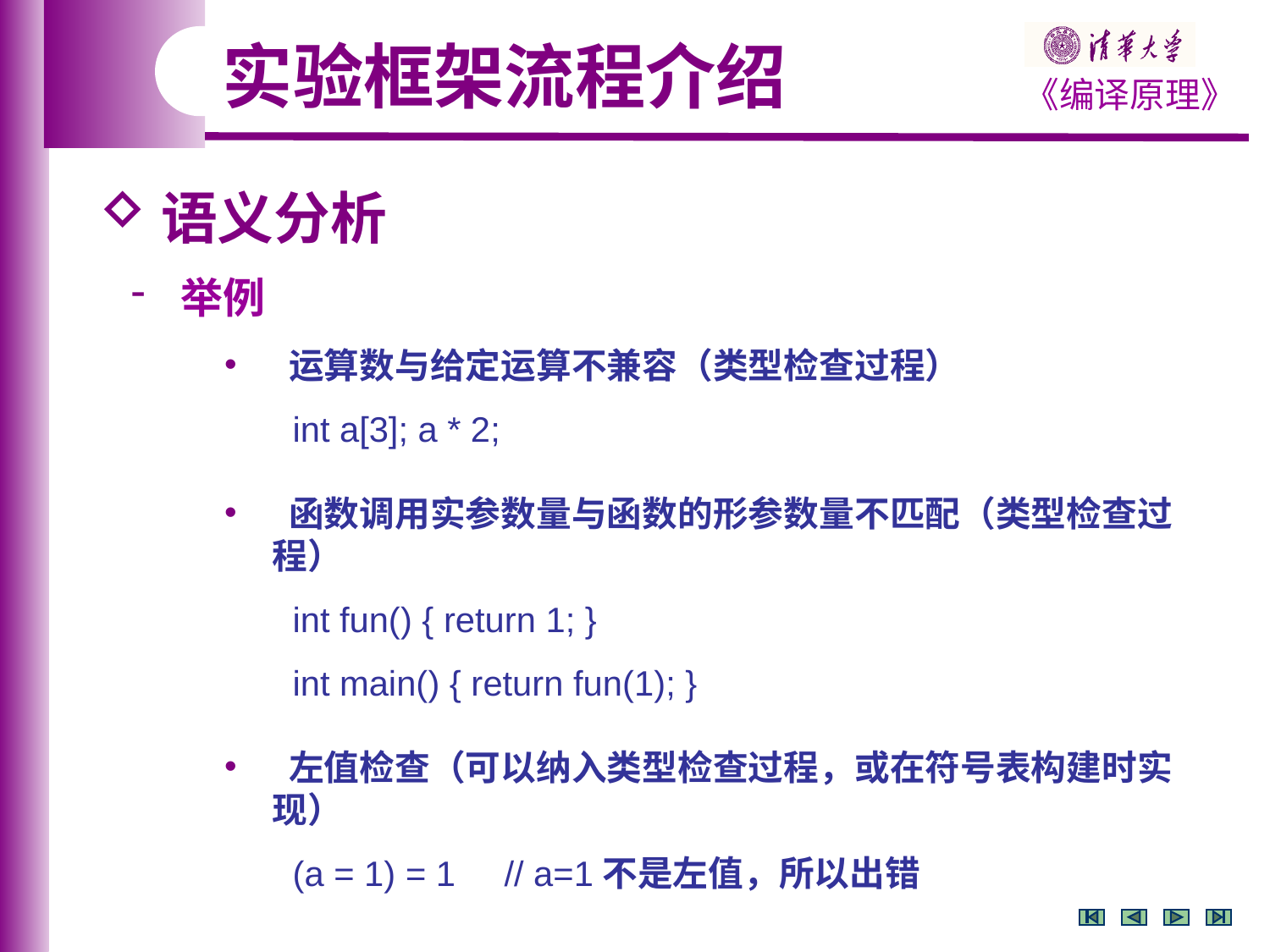

实验框架流程介绍
语义分析

 举例

 运算数与给定运算不兼容（类型检查过程）

       int a[3]; a * 2;

 函数调用实参数量与函数的形参数量不匹配（类型检查过程）

       int fun() { return 1; }

       int main() { return fun(1); }

 左值检查（可以纳入类型检查过程，或在符号表构建时实现）

       (a = 1) = 1     // a=1不是左值，所以出错